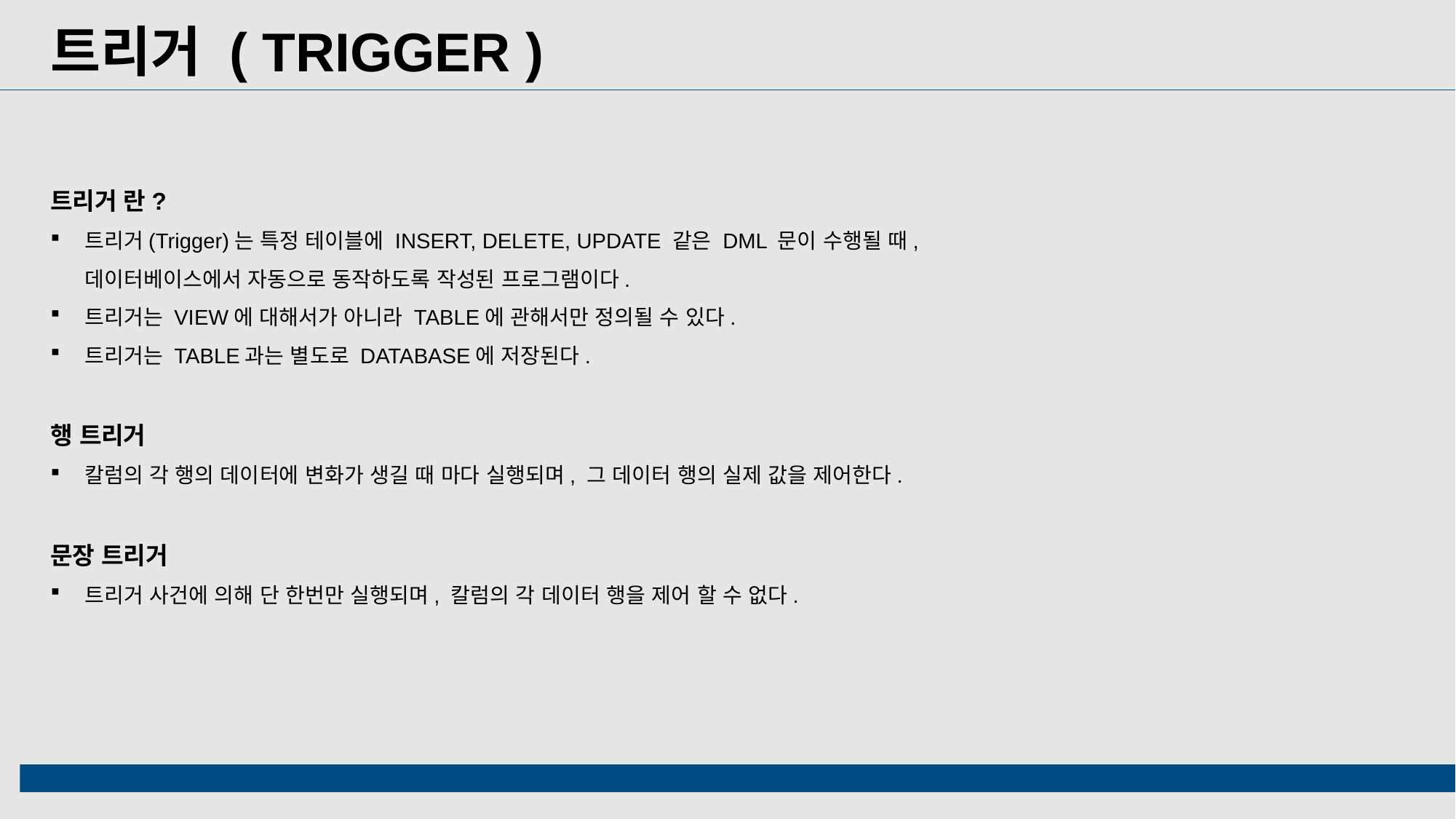

트리거 ( TRIGGER )
트리거 란?
트리거(Trigger)는 특정 테이블에 INSERT, DELETE, UPDATE 같은 DML 문이 수행될 때,        데이터베이스에서 자동으로 동작하도록 작성된 프로그램이다.
트리거는 VIEW에 대해서가 아니라 TABLE에 관해서만 정의될 수 있다.
트리거는 TABLE과는 별도로 DATABASE에 저장된다.

행 트리거
칼럼의 각 행의 데이터에 변화가 생길 때 마다 실행되며, 그 데이터 행의 실제 값을 제어한다.

문장 트리거
트리거 사건에 의해 단 한번만 실행되며, 칼럼의 각 데이터 행을 제어 할 수 없다.